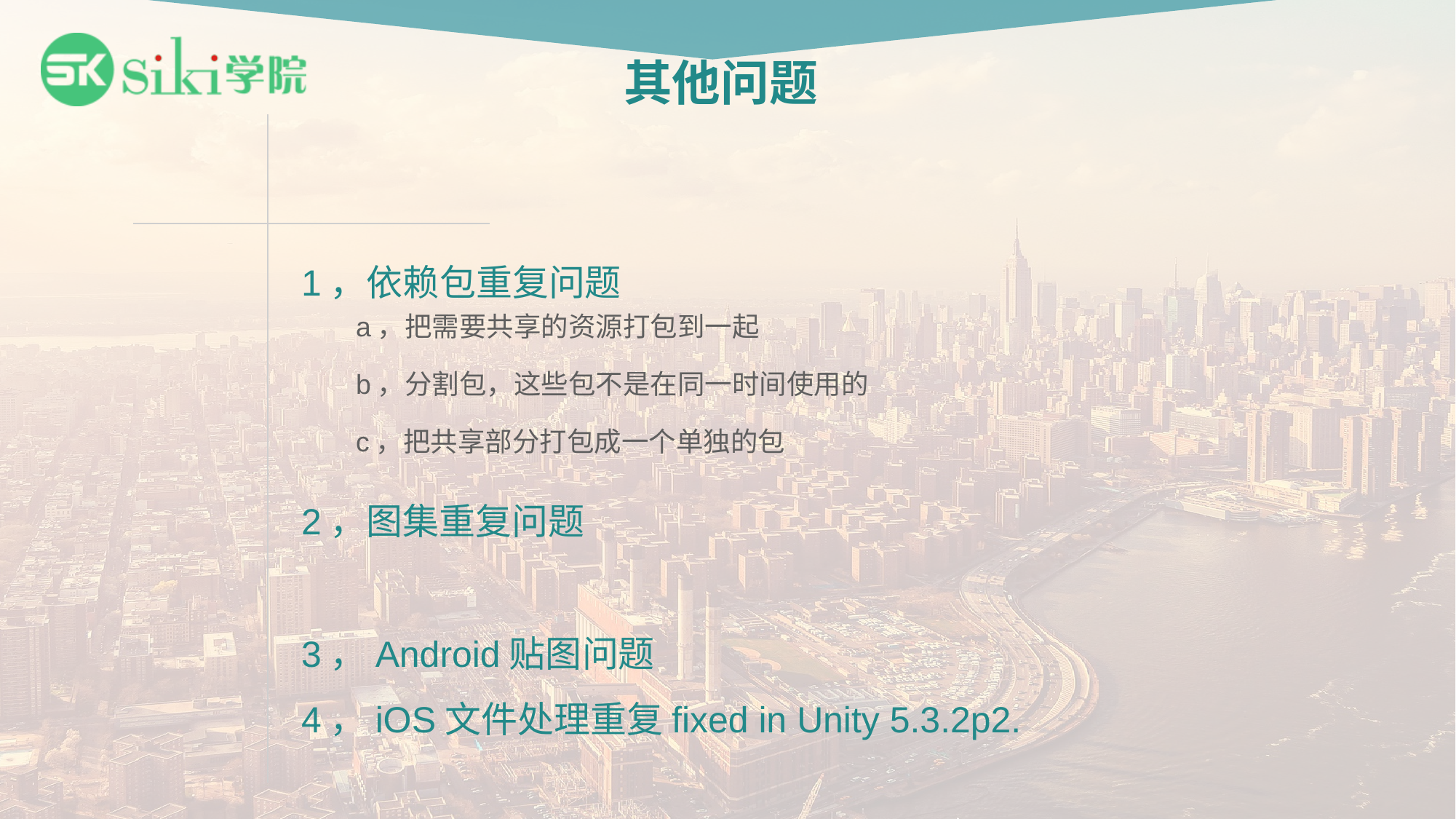

# 其他问题
1，依赖包重复问题
a，把需要共享的资源打包到一起
b，分割包，这些包不是在同一时间使用的
c，把共享部分打包成一个单独的包
2，图集重复问题

3，Android贴图问题
4，iOS文件处理重复fixed in Unity 5.3.2p2.